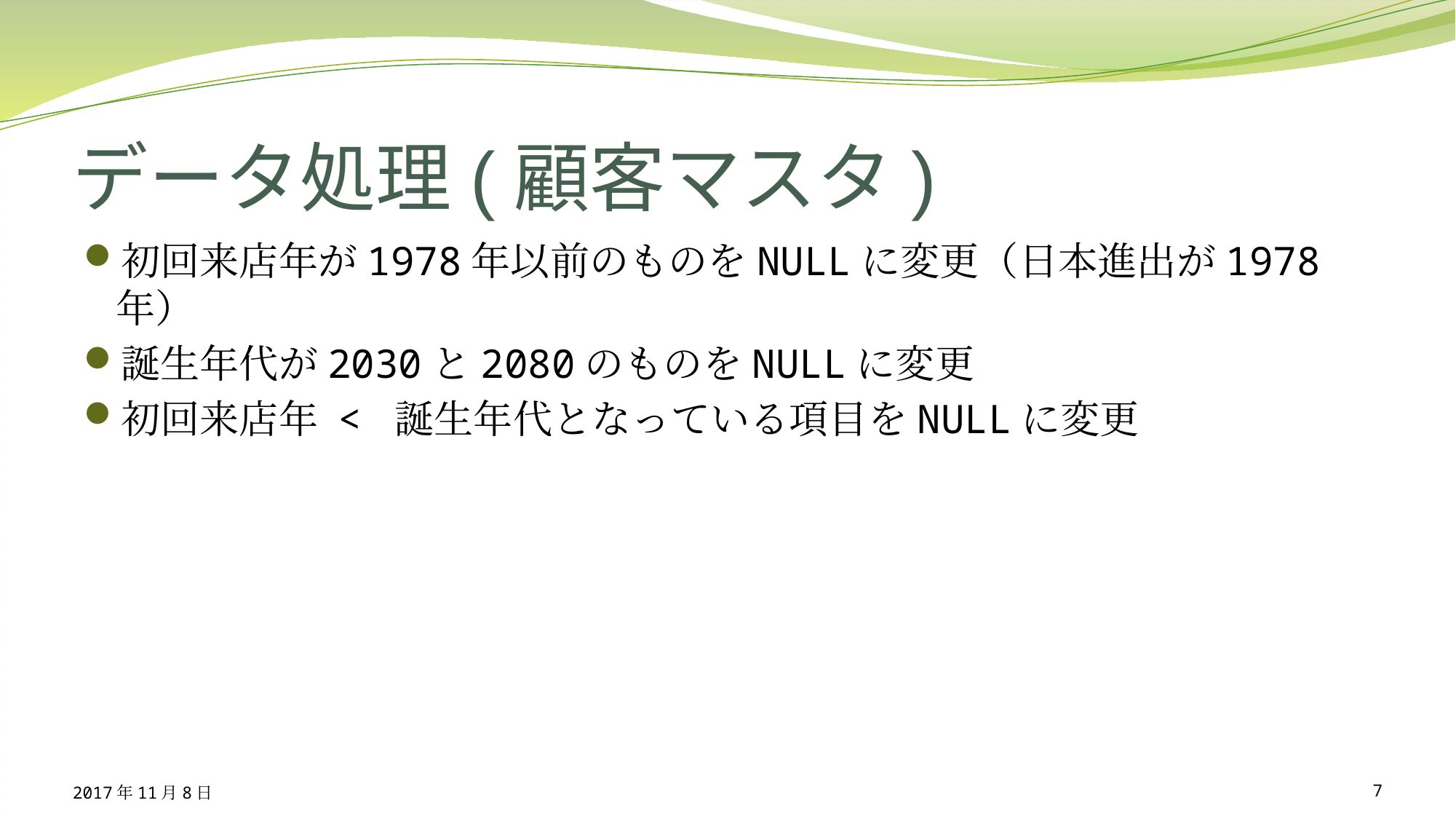

# データ処理(顧客マスタ)
初回来店年が1978年以前のものをNULLに変更（日本進出が1978年）
誕生年代が2030と2080のものをNULLに変更
初回来店年 < 誕生年代となっている項目をNULLに変更

2017年11月8日
7